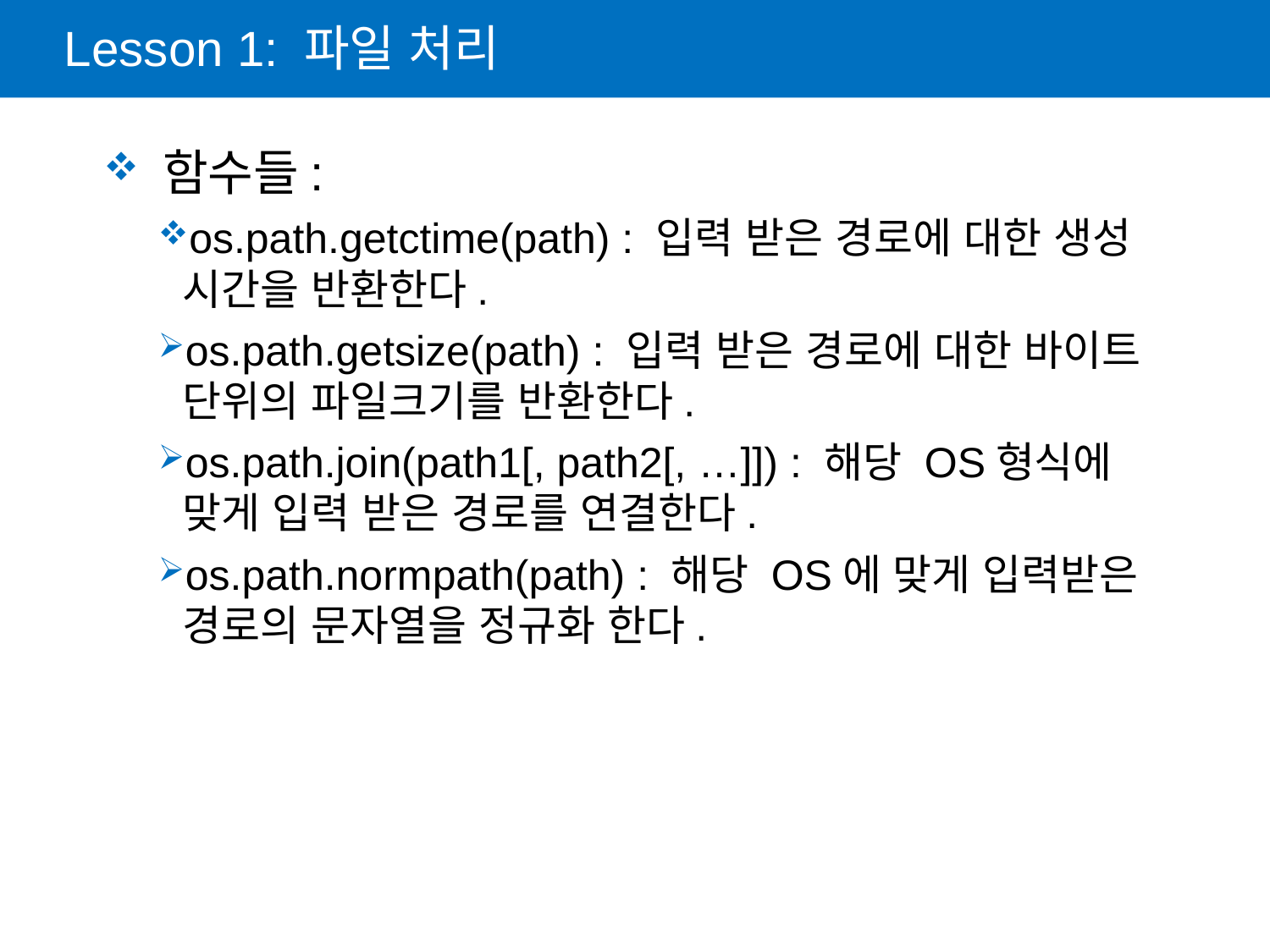

# Lesson 1: 파일 처리
 함수들:
os.path.getctime(path) : 입력 받은 경로에 대한 생성 시간을 반환한다.
os.path.getsize(path) : 입력 받은 경로에 대한 바이트 단위의 파일크기를 반환한다.
os.path.join(path1[, path2[, …]]) : 해당 OS형식에 맞게 입력 받은 경로를 연결한다.
os.path.normpath(path) : 해당 OS에 맞게 입력받은 경로의 문자열을 정규화 한다.